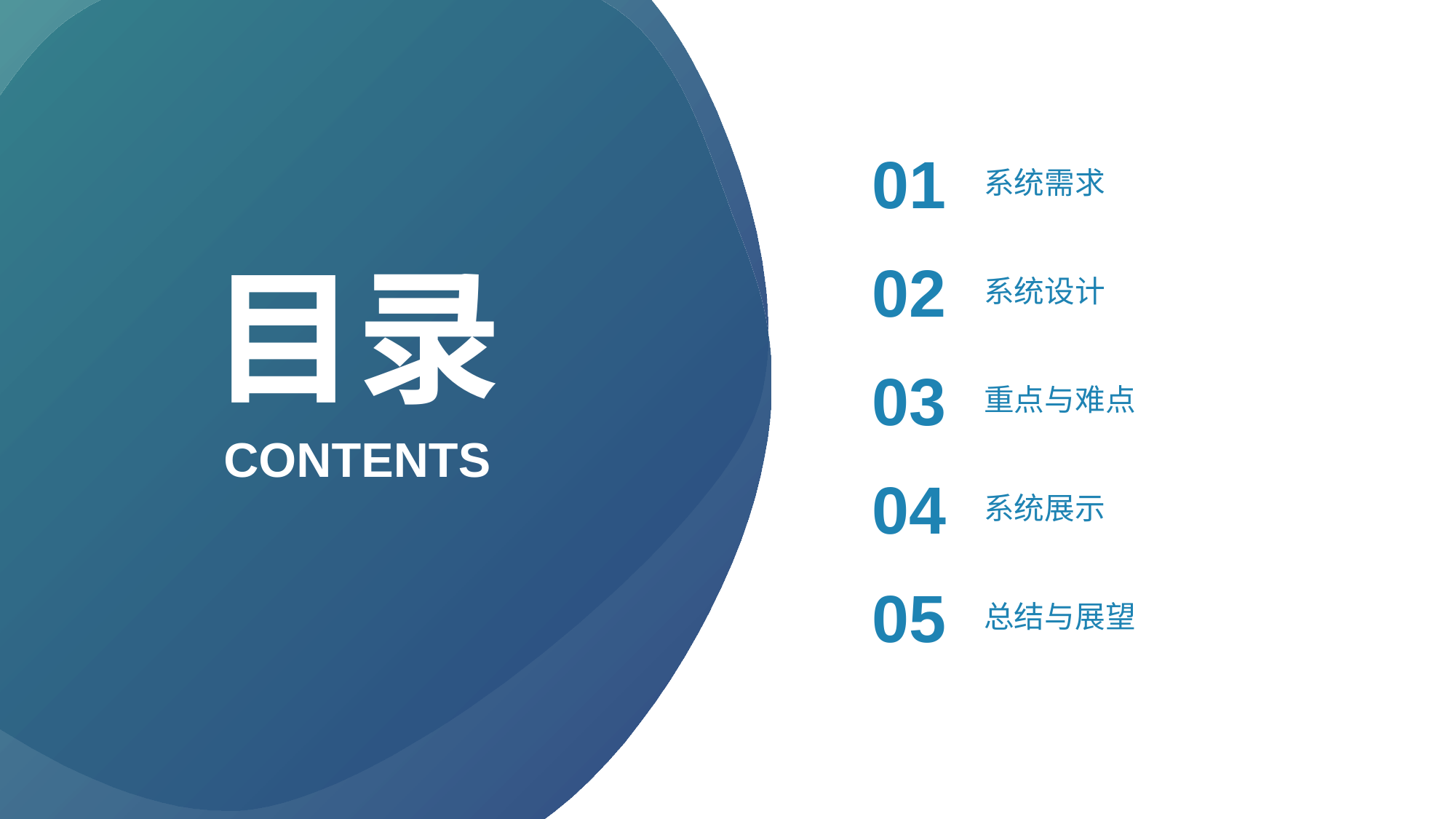

01
系统需求
目录
02
系统设计
03
重点与难点
CONTENTS
04
系统展示
05
总结与展望